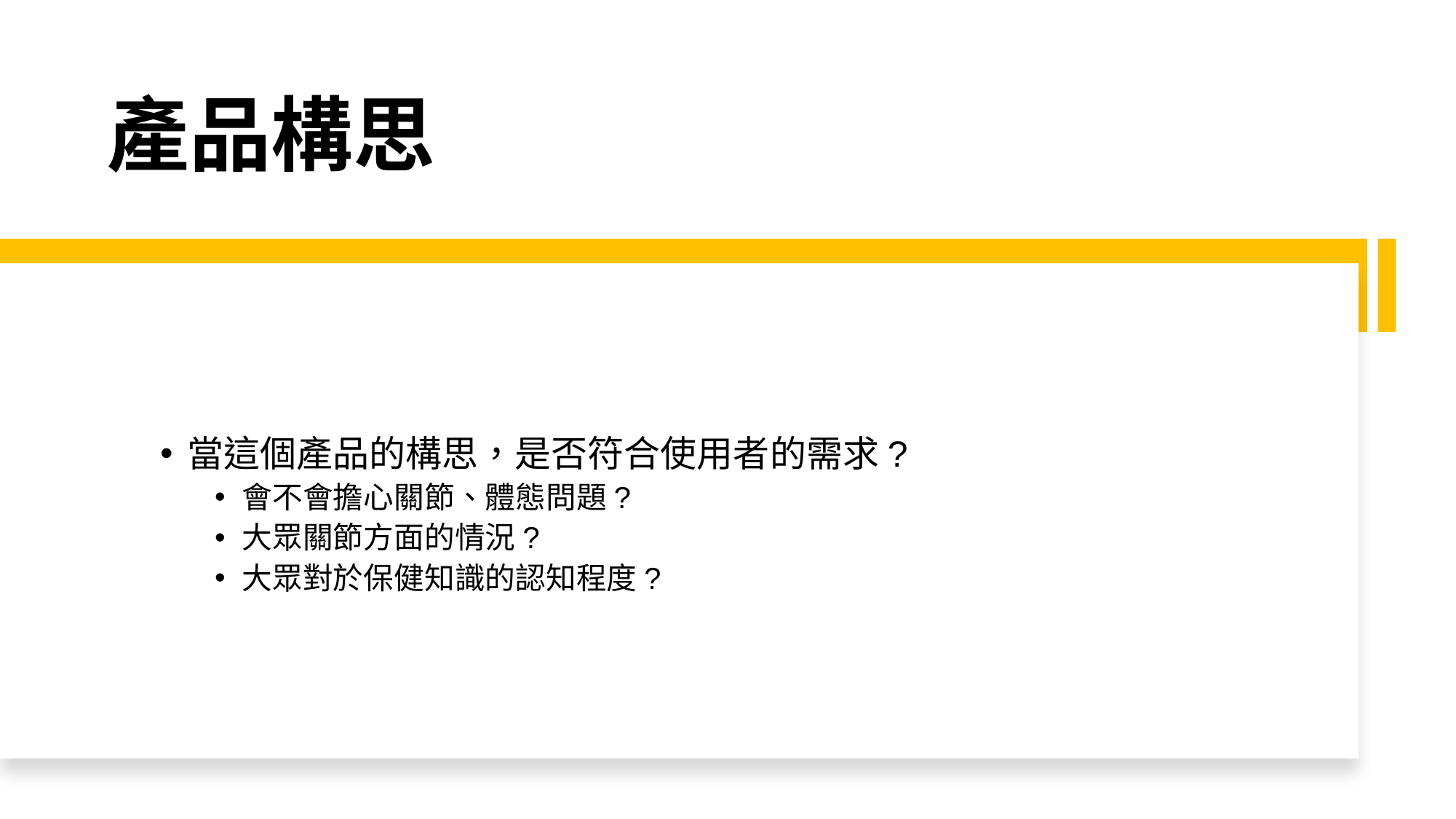

# 產品構思

當這個產品的構思，是否符合使用者的需求?
會不會擔心關節、體態問題?
大眾關節方面的情況?
大眾對於保健知識的認知程度?